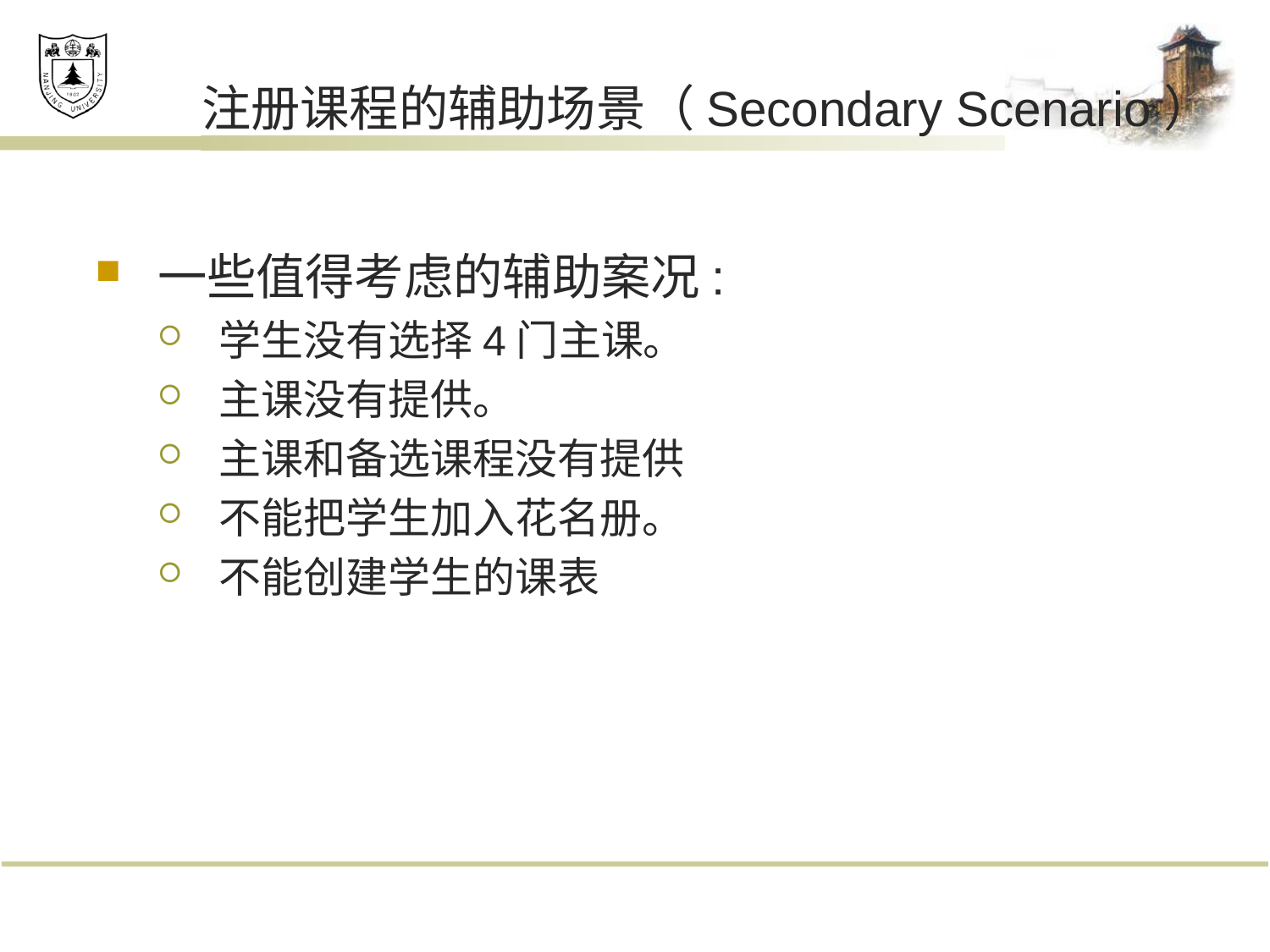

# 注册课程的辅助场景（Secondary Scenario）
一些值得考虑的辅助案况:
学生没有选择4门主课。
主课没有提供。
主课和备选课程没有提供
不能把学生加入花名册。
不能创建学生的课表